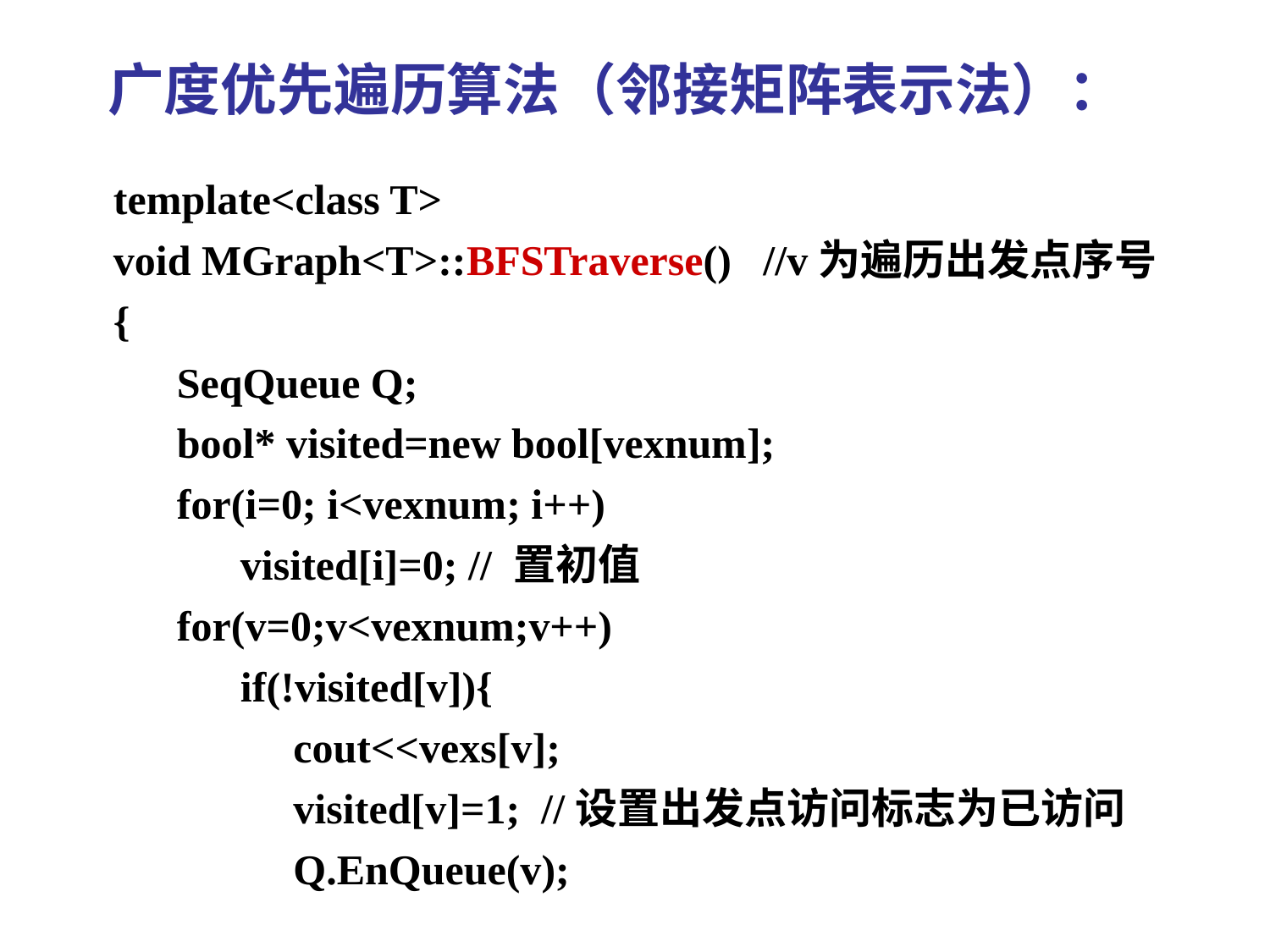

广度优先遍历算法（邻接矩阵表示法）：
template<class T>
void MGraph<T>::BFSTraverse()   //v为遍历出发点序号
{
      SeqQueue Q;
      bool* visited=new bool[vexnum];
      for(i=0; i<vexnum; i++)
	visited[i]=0; // 置初值
      for(v=0;v<vexnum;v++)
	if(!visited[v]){
                 cout<<vexs[v];
	     visited[v]=1;  //设置出发点访问标志为已访问
	     Q.EnQueue(v);